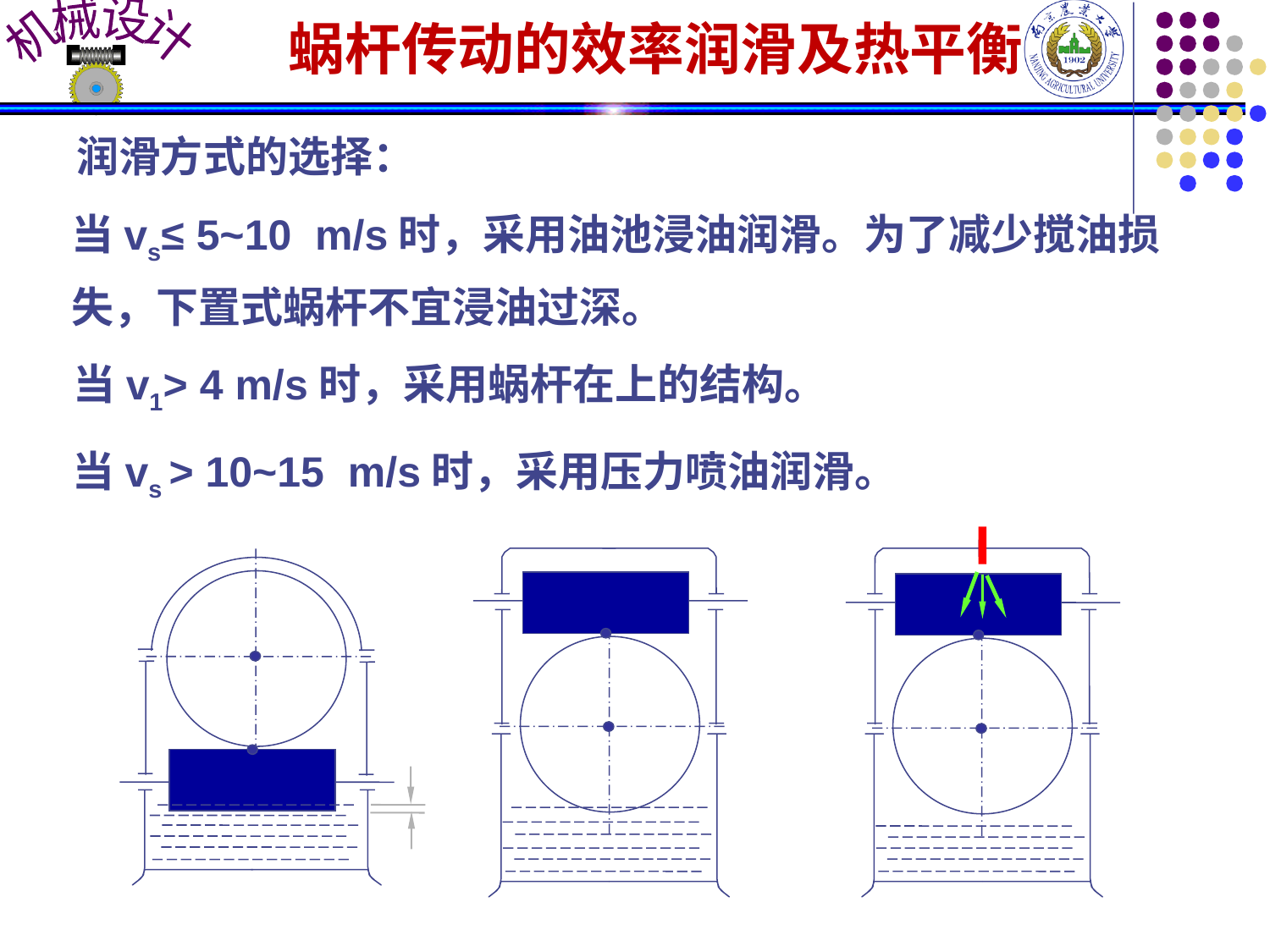

蜗杆传动的效率润滑及热平衡
润滑方式的选择：
当vs≤ 5~10  m/s时，采用油池浸油润滑。为了减少搅油损失，下置式蜗杆不宜浸油过深。
当v1> 4 m/s时，采用蜗杆在上的结构。
当vs > 10~15  m/s时，采用压力喷油润滑。